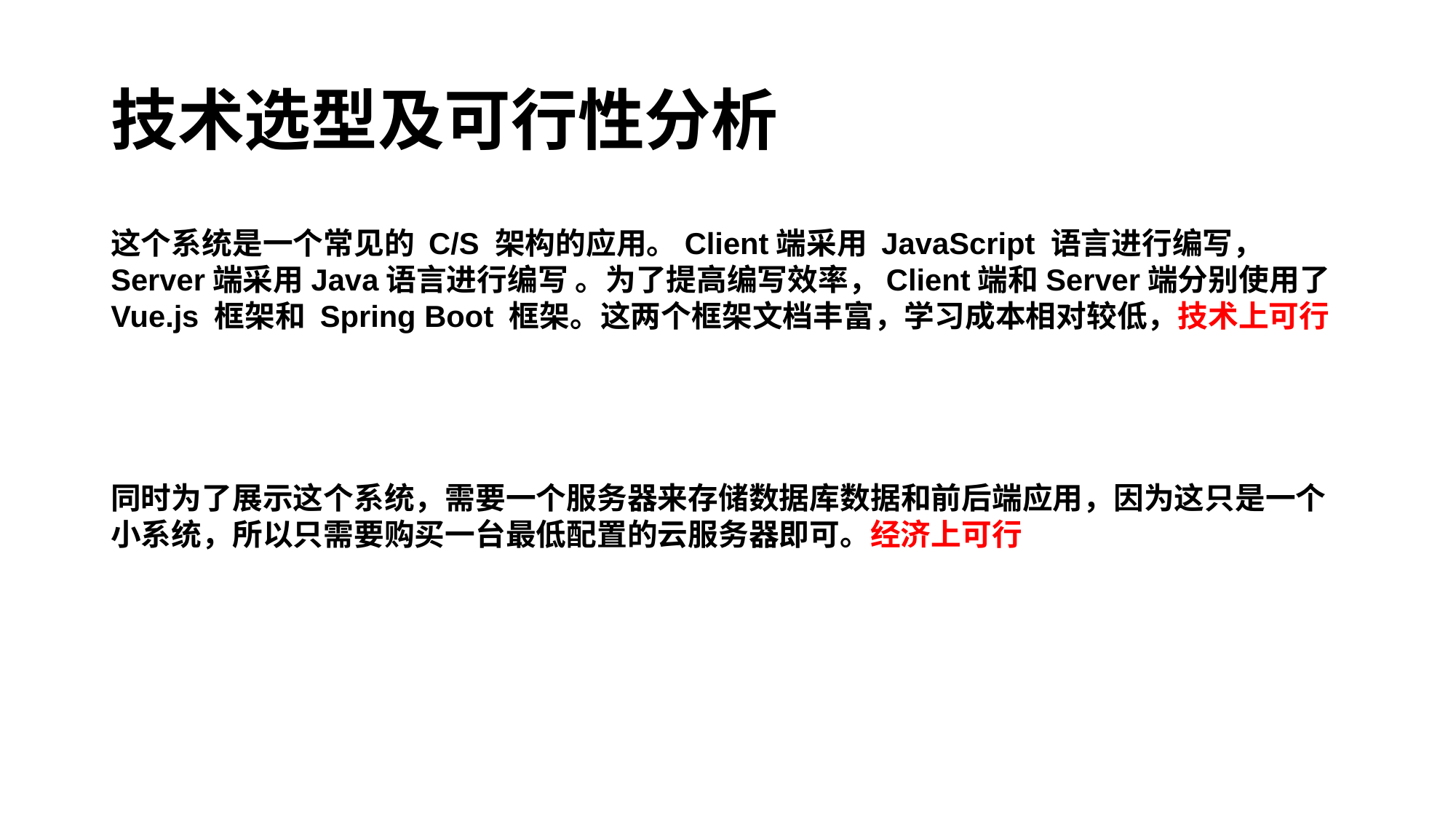

# 技术选型及可行性分析
这个系统是一个常见的 C/S 架构的应用。Client端采用 JavaScript 语言进行编写，
Server端采用Java语言进行编写 。为了提高编写效率，Client端和Server端分别使用了
Vue.js 框架和 Spring Boot 框架。这两个框架文档丰富，学习成本相对较低，技术上可行

同时为了展示这个系统，需要一个服务器来存储数据库数据和前后端应用，因为这只是一个
小系统，所以只需要购买一台最低配置的云服务器即可。经济上可行